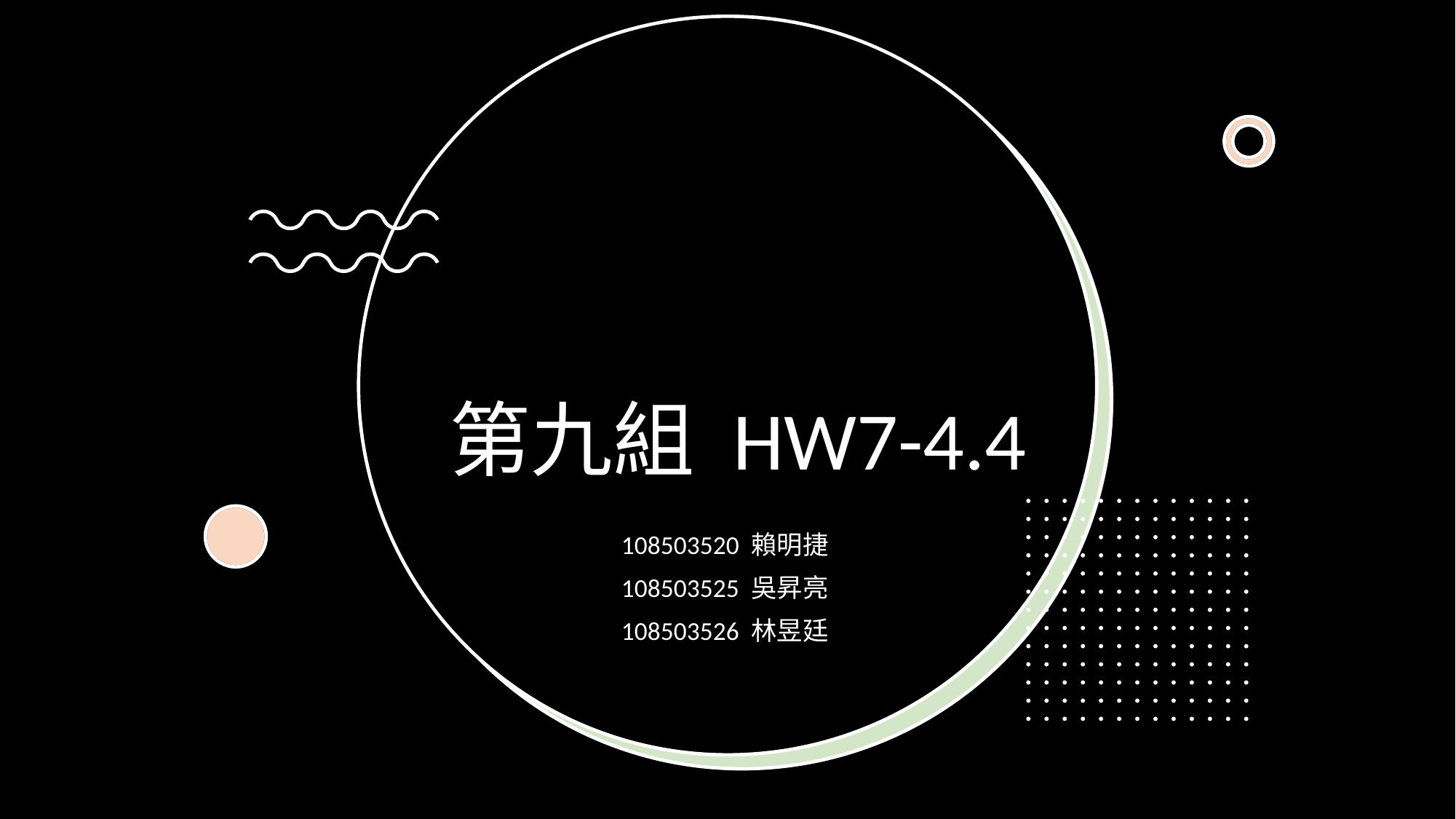

# 第九組 HW7-4.4

108503520 賴明捷
108503525 吳昇亮
108503526 林昱廷